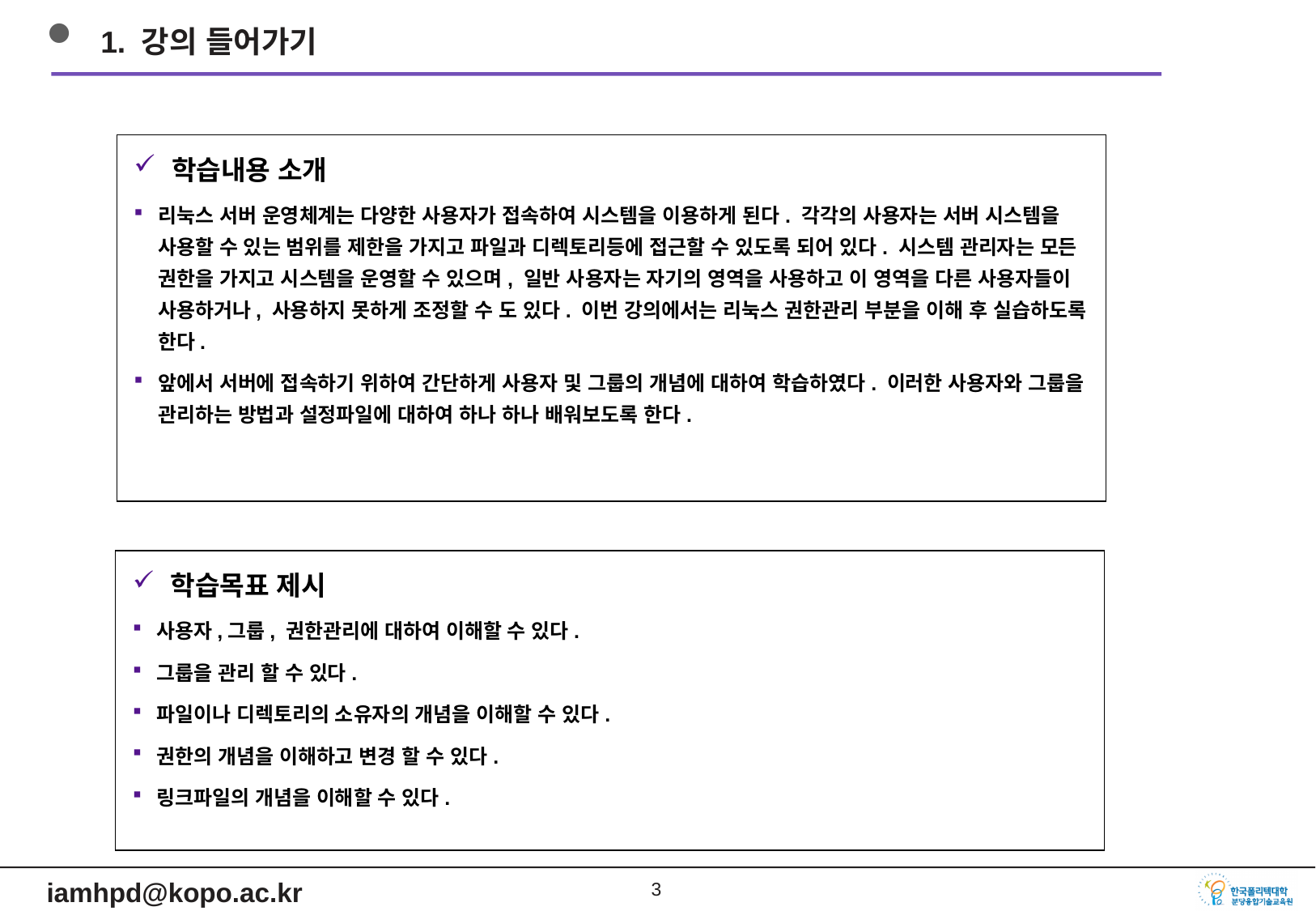

1. 강의 들어가기
학습내용 소개
리눅스 서버 운영체계는 다양한 사용자가 접속하여 시스템을 이용하게 된다. 각각의 사용자는 서버 시스템을 사용할 수 있는 범위를 제한을 가지고 파일과 디렉토리등에 접근할 수 있도록 되어 있다. 시스템 관리자는 모든 권한을 가지고 시스템을 운영할 수 있으며, 일반 사용자는 자기의 영역을 사용하고 이 영역을 다른 사용자들이 사용하거나, 사용하지 못하게 조정할 수 도 있다. 이번 강의에서는 리눅스 권한관리 부분을 이해 후 실습하도록 한다.
앞에서 서버에 접속하기 위하여 간단하게 사용자 및 그룹의 개념에 대하여 학습하였다. 이러한 사용자와 그룹을 관리하는 방법과 설정파일에 대하여 하나 하나 배워보도록 한다.

학습목표 제시
사용자,그룹, 권한관리에 대하여 이해할 수 있다.
그룹을 관리 할 수 있다.
파일이나 디렉토리의 소유자의 개념을 이해할 수 있다.
권한의 개념을 이해하고 변경 할 수 있다.
링크파일의 개념을 이해할 수 있다.
3